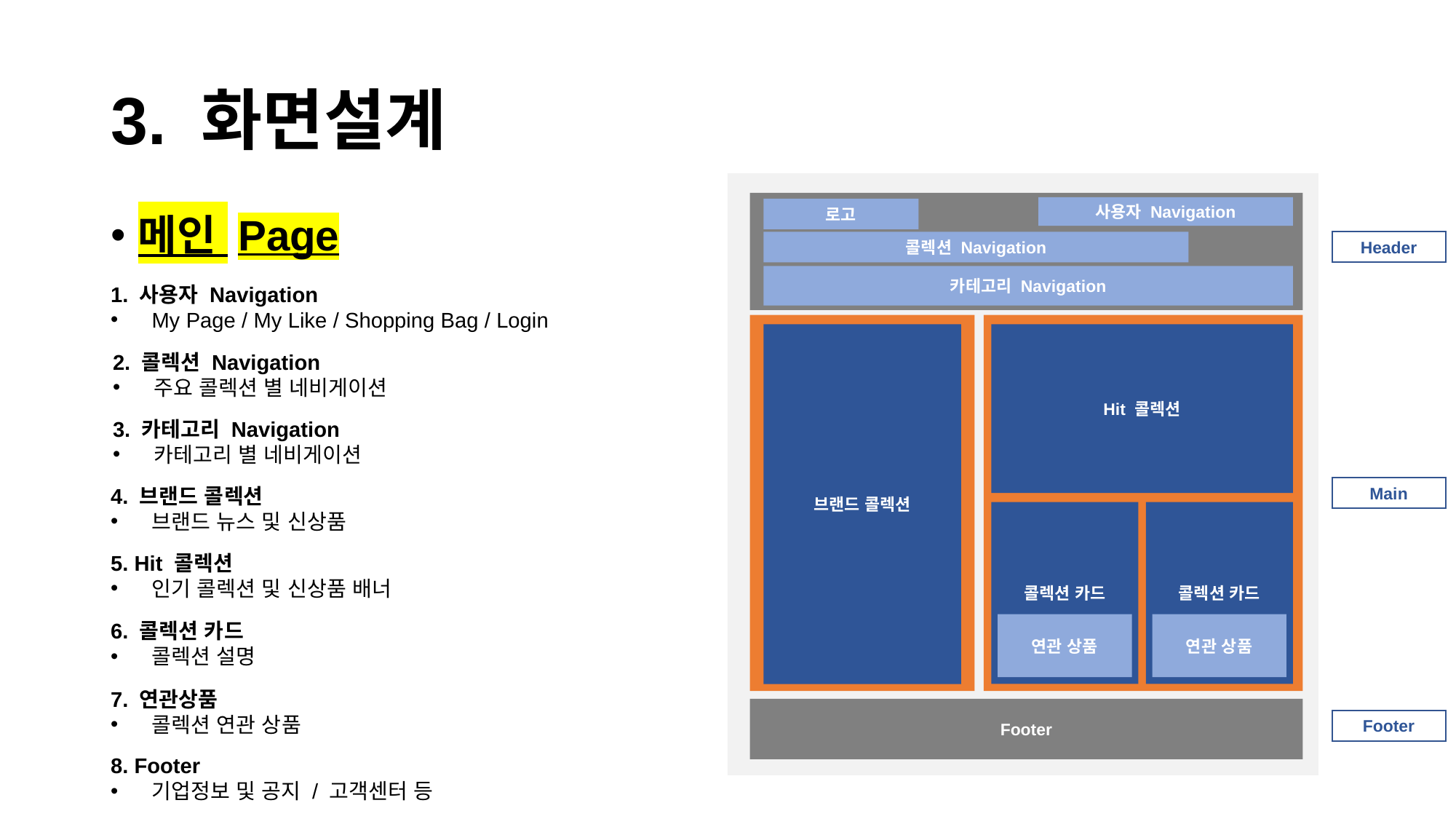

# 3. 화면설계

로고
사용자 Navigation
로고
메인 Page
콜렉션 Navigation
Header
카테고리 Navigation
1. 사용자 Navigation
My Page / My Like / Shopping Bag / Login

브랜드 콜렉션
Hit 콜렉션
2. 콜렉션 Navigation
주요 콜렉션 별 네비게이션
3. 카테고리 Navigation
카테고리 별 네비게이션
4. 브랜드 콜렉션
브랜드 뉴스 및 신상품
Main
콜렉션 카드
콜렉션 카드
5. Hit 콜렉션
인기 콜렉션 및 신상품 배너
6. 콜렉션 카드
콜렉션 설명
연관 상품
연관 상품
7. 연관상품
콜렉션 연관 상품
Footer
Footer
8. Footer
기업정보 및 공지 / 고객센터 등